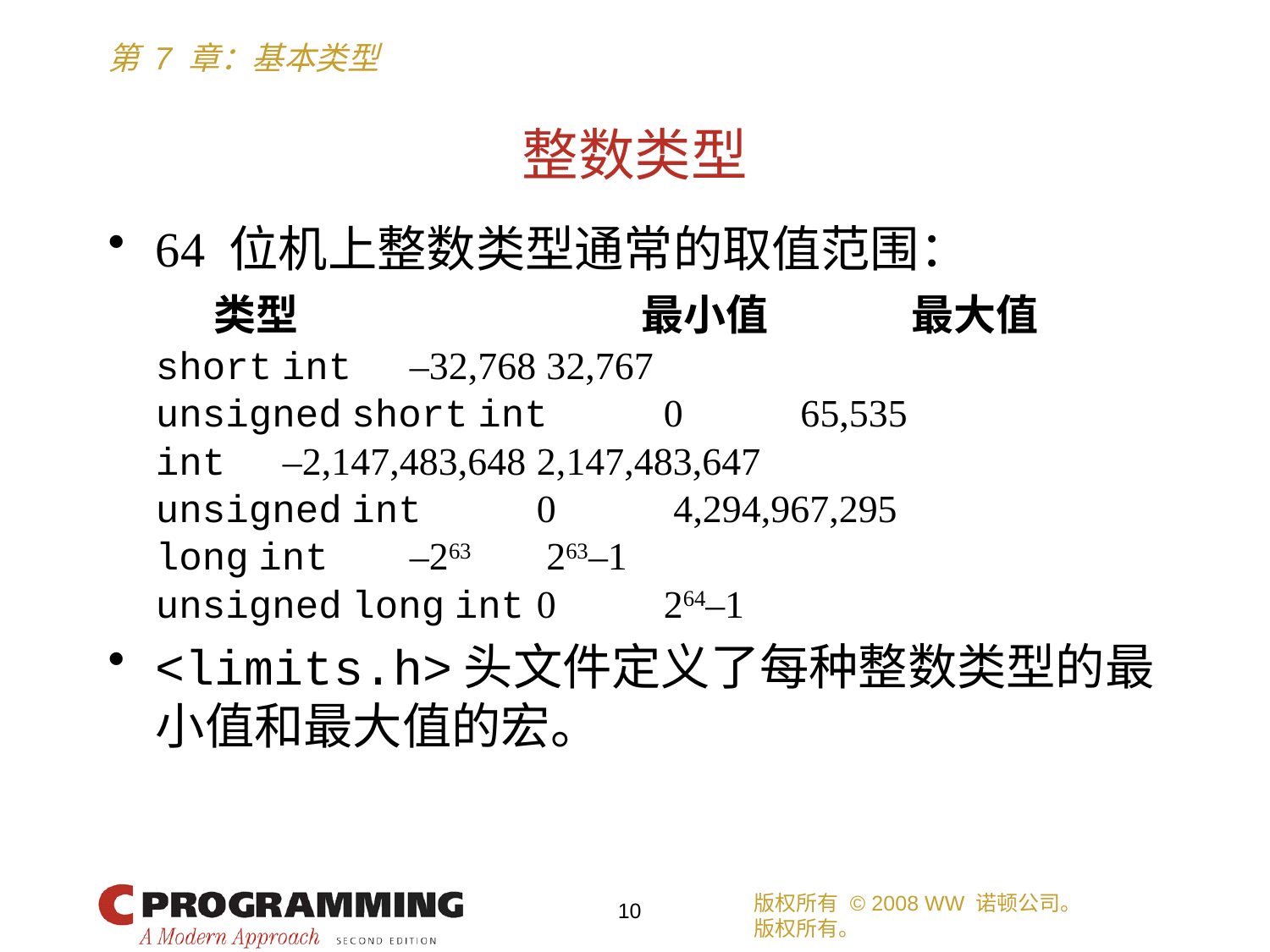

# 整数类型
64 位机上整数类型通常的取值范围：
          类型                                    最小值               最大值
	short int	–32,768	 32,767
	unsigned short int	0	 65,535
	int	–2,147,483,648	2,147,483,647
	unsigned int	0	 4,294,967,295
	long int	–263	 263–1
	unsigned long int	0	264–1
<limits.h>头文件定义了每种整数类型的最小值和最大值的宏。

版权所有 © 2008 WW 诺顿公司。
版权所有。
10